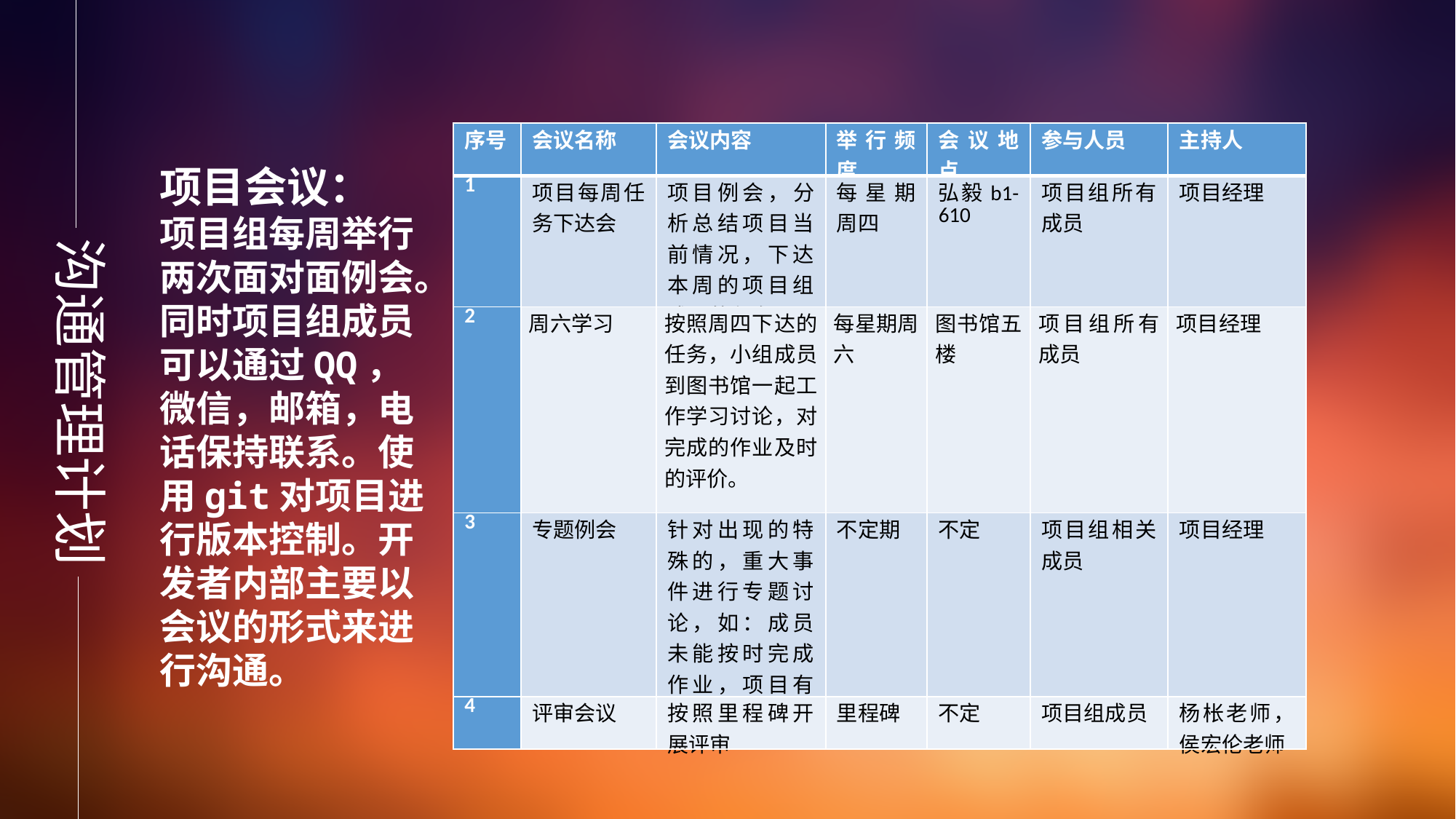

| 序号 | 会议名称 | 会议内容 | 举行频度 | 会议地点 | 参与人员 | 主持人 |
| --- | --- | --- | --- | --- | --- | --- |
| 1 | 项目每周任务下达会 | 项目例会，分析总结项目当前情况，下达本周的项目组成员的任务。 | 每星期周四 | 弘毅b1-610 | 项目组所有成员 | 项目经理 |
| 2 | 周六学习 | 按照周四下达的任务，小组成员到图书馆一起工作学习讨论，对完成的作业及时的评价。 | 每星期周六 | 图书馆五楼 | 项目组所有成员 | 项目经理 |
| 3 | 专题例会 | 针对出现的特殊的，重大事件进行专题讨论，如：成员未能按时完成作业，项目有变更等情况。 | 不定期 | 不定 | 项目组相关成员 | 项目经理 |
| 4 | 评审会议 | 按照里程碑开展评审 | 里程碑 | 不定 | 项目组成员 | 杨枨老师，侯宏伦老师 |
项目会议：
项目组每周举行两次面对面例会。同时项目组成员可以通过QQ，微信，邮箱，电话保持联系。使用git对项目进行版本控制。开发者内部主要以会议的形式来进行沟通。
沟通管理计划